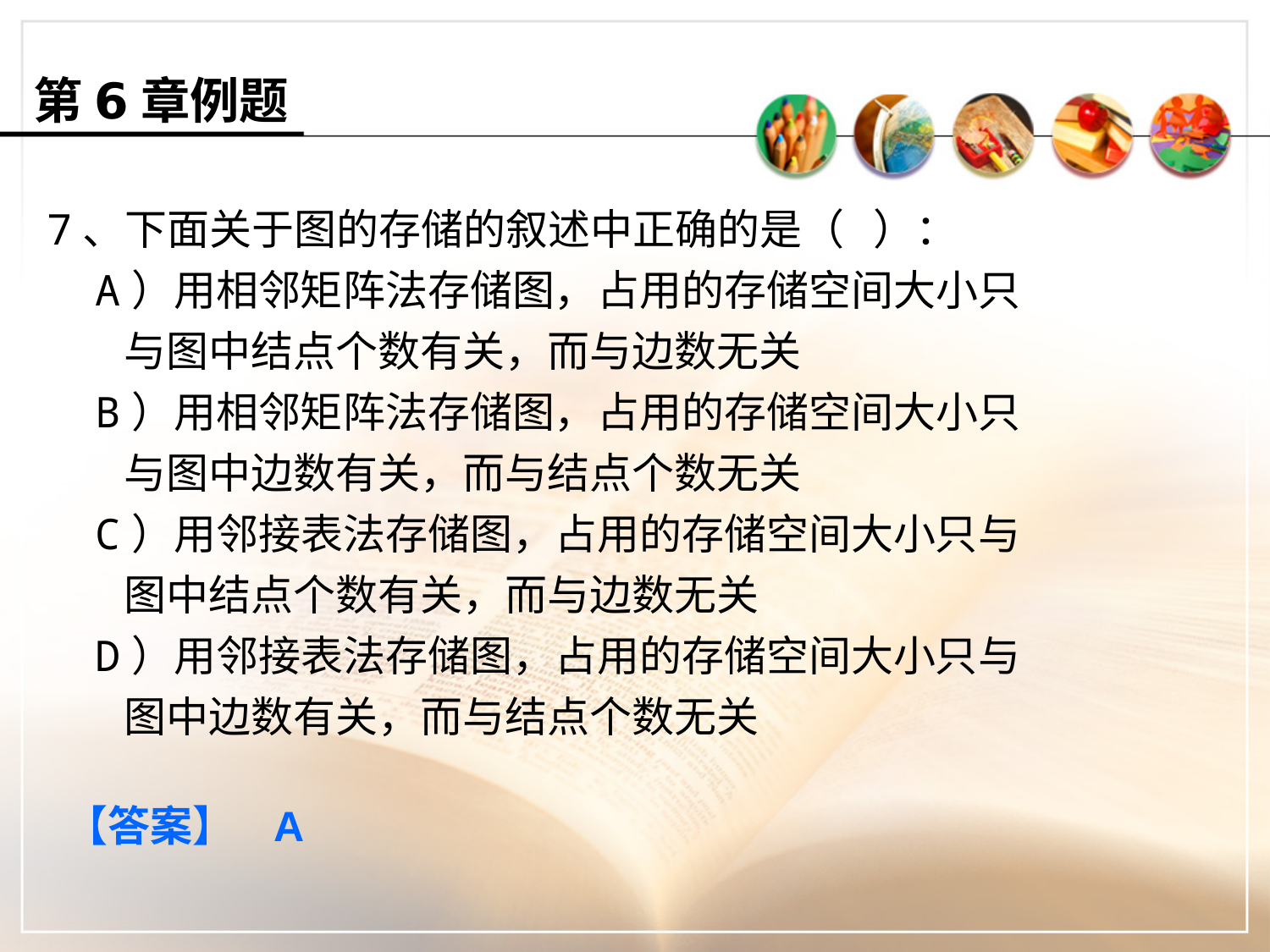

第6章例题
7、下面关于图的存储的叙述中正确的是（   ）：
    A）用相邻矩阵法存储图，占用的存储空间大小只
       与图中结点个数有关，而与边数无关
    B）用相邻矩阵法存储图，占用的存储空间大小只
       与图中边数有关，而与结点个数无关
    C）用邻接表法存储图，占用的存储空间大小只与
       图中结点个数有关，而与边数无关
    D）用邻接表法存储图，占用的存储空间大小只与
       图中边数有关，而与结点个数无关
【答案】   A